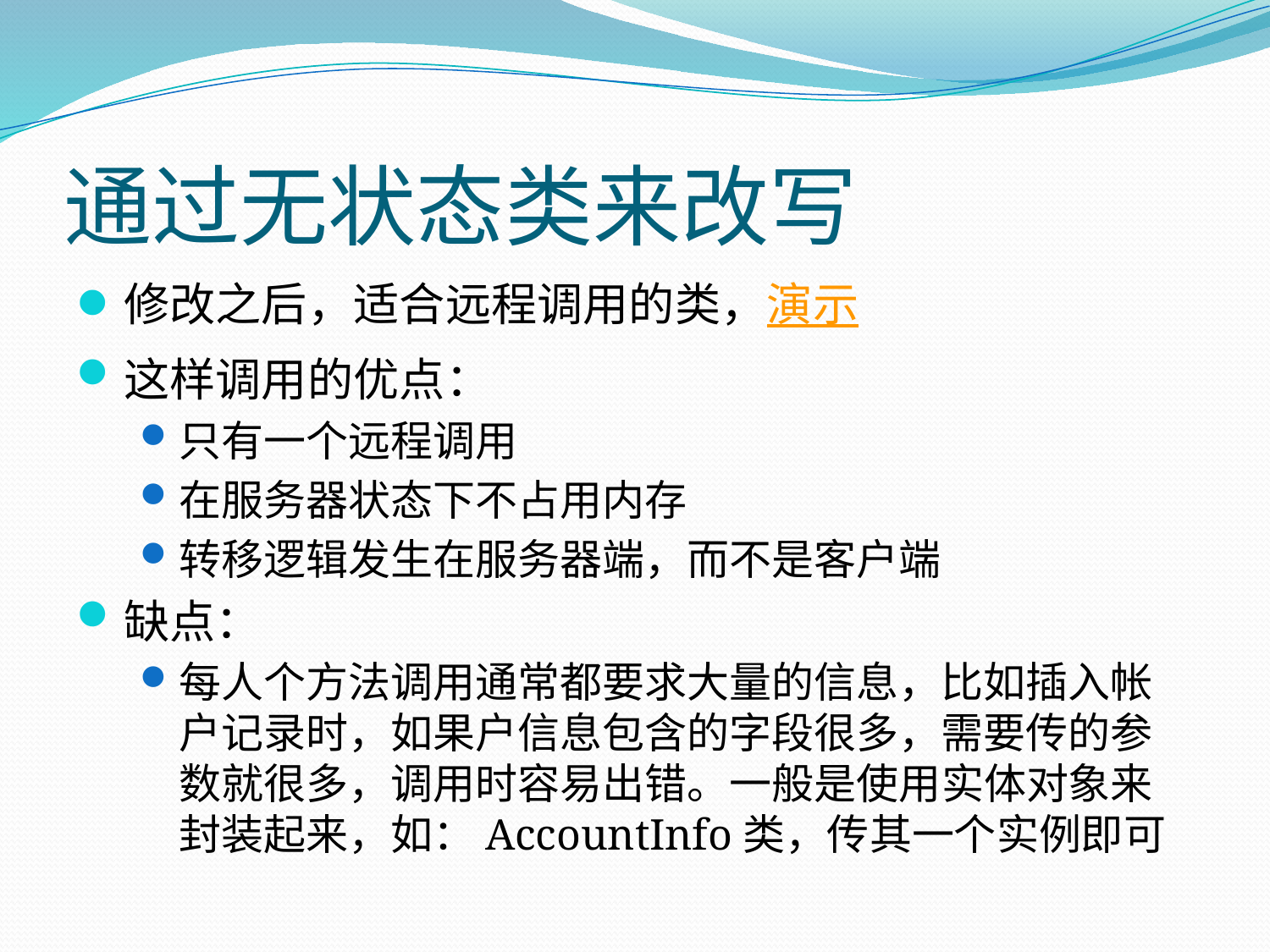

# 通过无状态类来改写
修改之后，适合远程调用的类，演示
这样调用的优点：
只有一个远程调用
在服务器状态下不占用内存
转移逻辑发生在服务器端，而不是客户端
缺点：
每人个方法调用通常都要求大量的信息，比如插入帐户记录时，如果户信息包含的字段很多，需要传的参数就很多，调用时容易出错。一般是使用实体对象来封装起来，如：AccountInfo类，传其一个实例即可